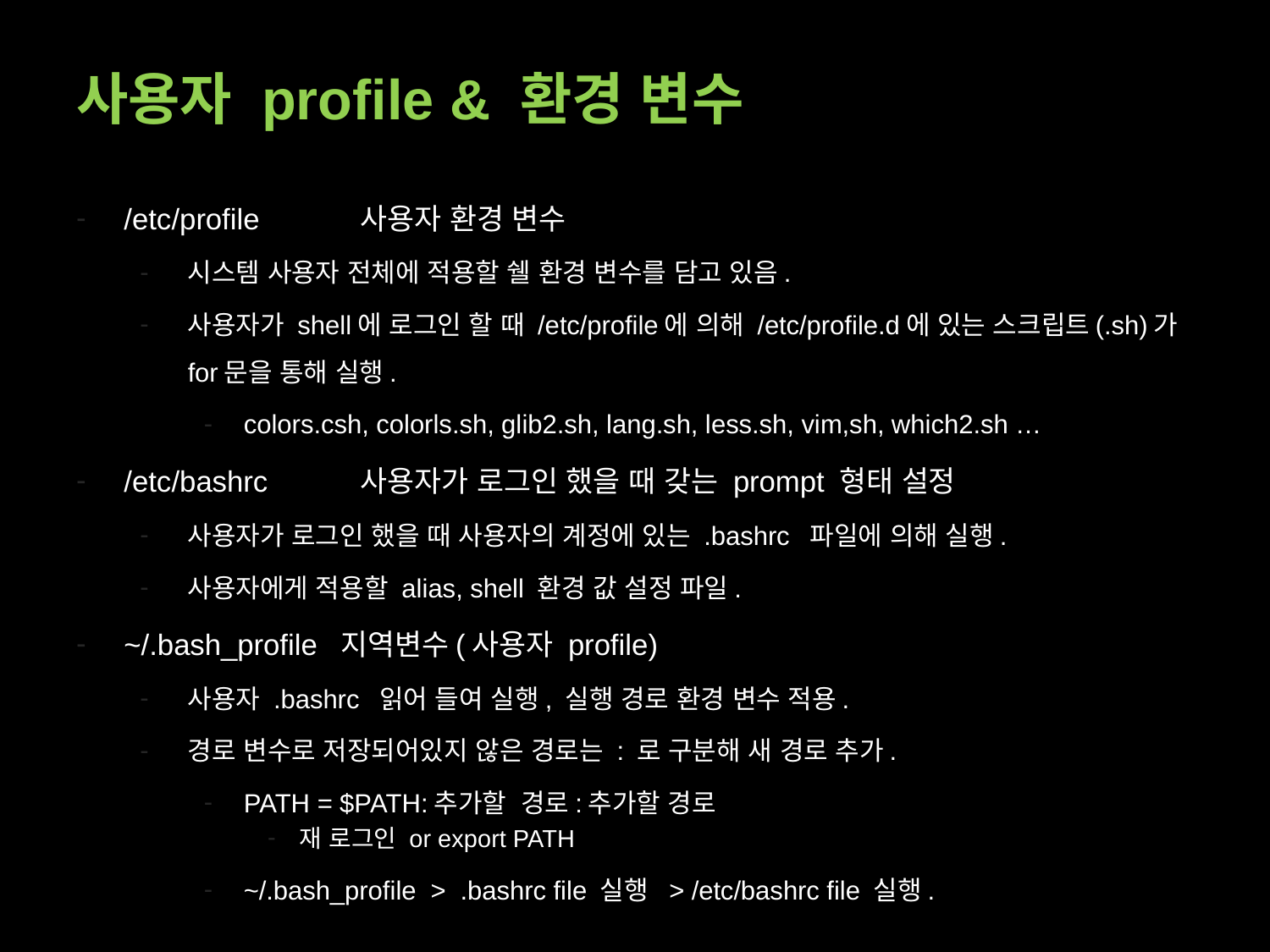

# 사용자 profile & 환경 변수
/etc/profile	사용자 환경 변수
시스템 사용자 전체에 적용할 쉘 환경 변수를 담고 있음.
사용자가 shell에 로그인 할 때 /etc/profile에 의해 /etc/profile.d에 있는 스크립트(.sh)가 for문을 통해 실행.
colors.csh, colorls.sh, glib2.sh, lang.sh, less.sh, vim,sh, which2.sh …
/etc/bashrc	사용자가 로그인 했을 때 갖는 prompt 형태 설정
사용자가 로그인 했을 때 사용자의 계정에 있는 .bashrc  파일에 의해 실행.
사용자에게 적용할 alias, shell 환경 값 설정 파일.
~/.bash_profile  지역변수(사용자 profile)
사용자 .bashrc  읽어 들여 실행, 실행 경로 환경 변수 적용.
경로 변수로 저장되어있지 않은 경로는 : 로 구분해 새 경로 추가.
PATH = $PATH:추가할  경로:추가할 경로
재 로그인 or export PATH
~/.bash_profile  >  .bashrc file 실행  > /etc/bashrc file 실행.